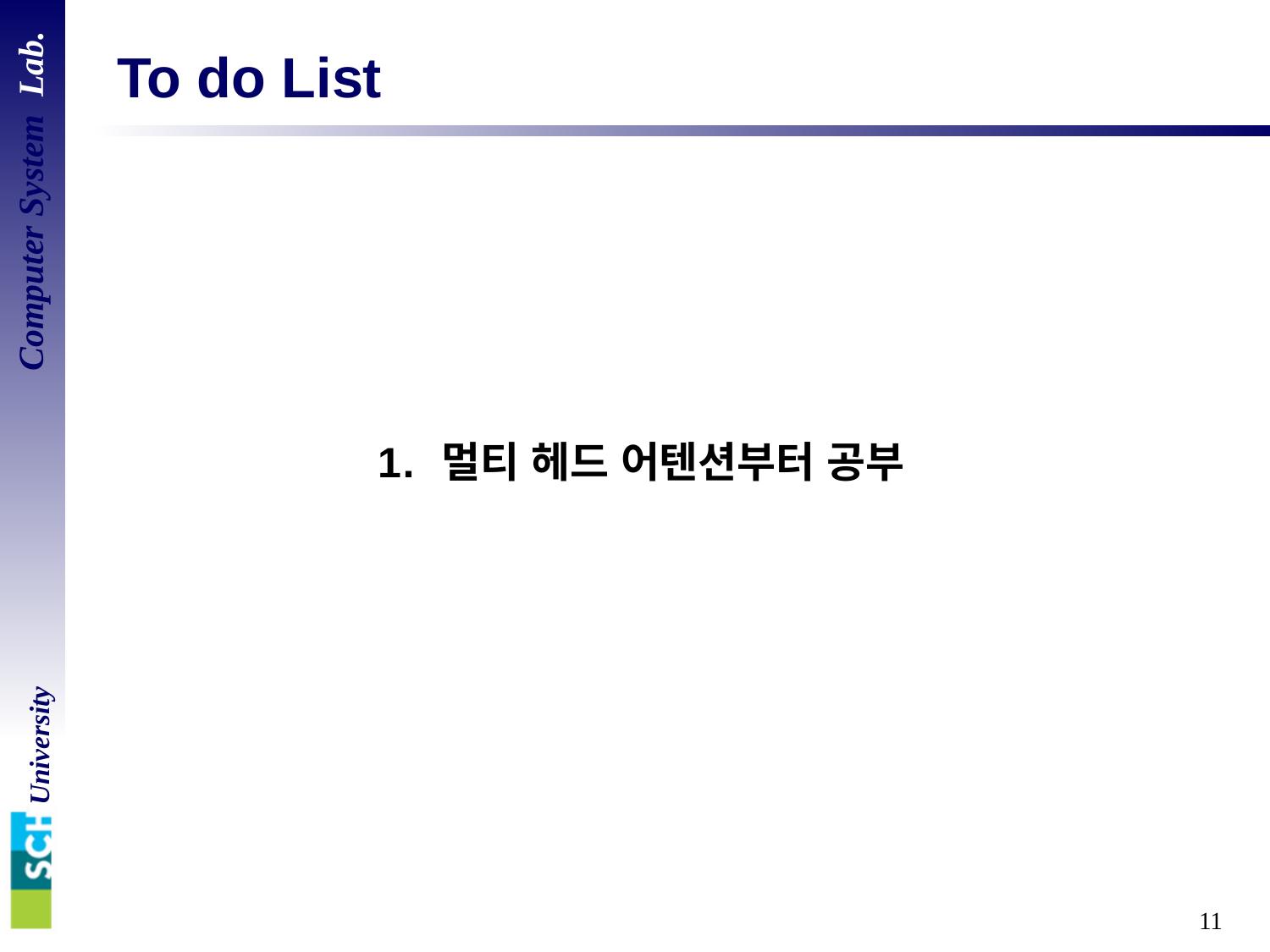

# To do List
멀티 헤드 어텐션부터 공부